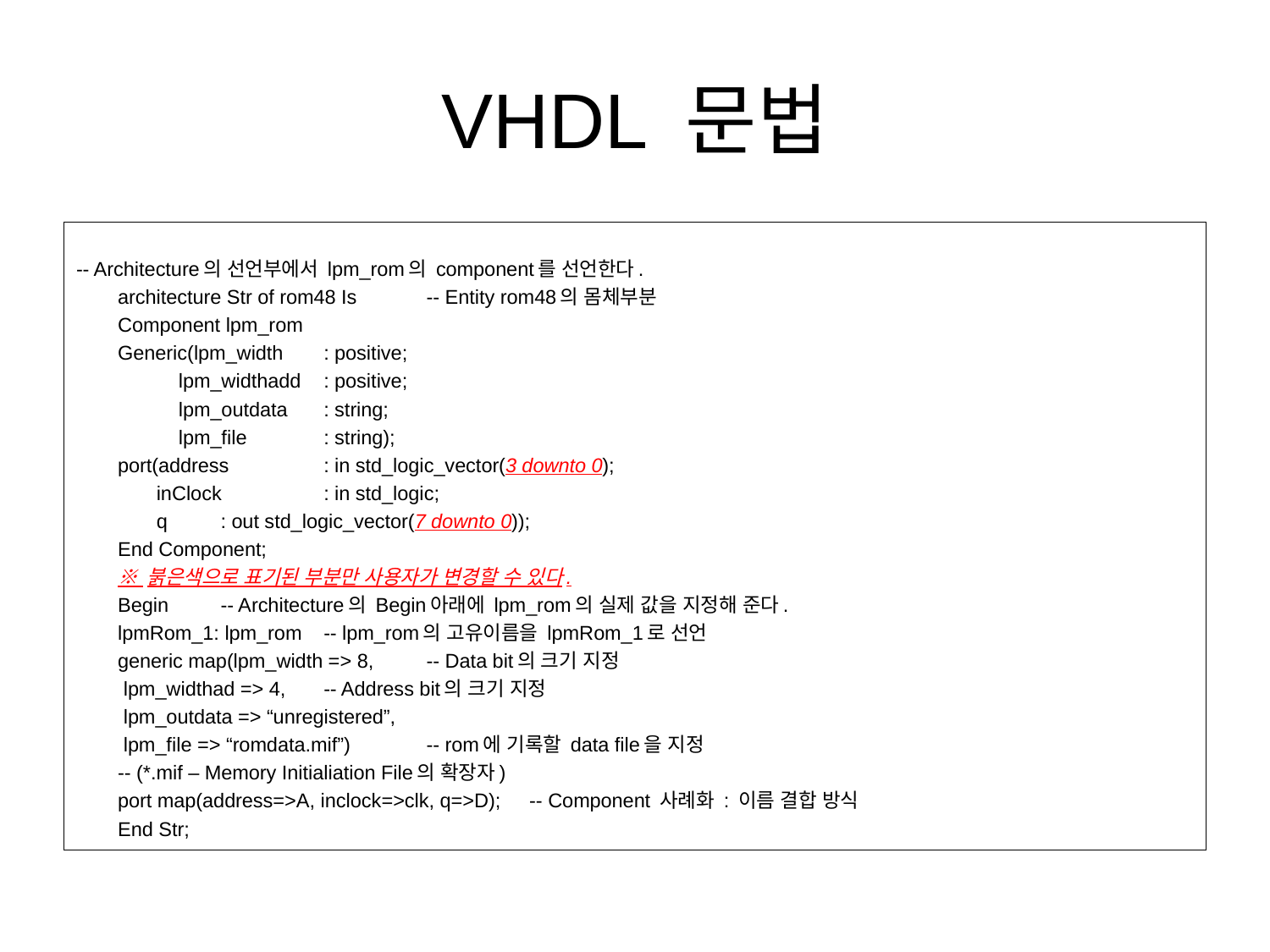

# VHDL 문법

-- Architecture의 선언부에서 lpm_rom의 component를 선언한다.
	architecture Str of rom48 Is		-- Entity rom48의 몸체부분
		Component lpm_rom
			Generic(lpm_width		: positive;
			           lpm_widthadd		: positive;
			           lpm_outdata		: string;
			           lpm_file		: string);
			port(address	: in std_logic_vector(3 downto 0);
			       inClock	: in std_logic;
			       q		: out std_logic_vector(7 downto 0));
		End Component;
	※ 붉은색으로 표기된 부분만 사용자가 변경할 수 있다.
   	Begin 			-- Architecture의 Begin아래에 lpm_rom의 실제 값을 지정해 준다.
		lpmRom_1: lpm_rom			-- lpm_rom의 고유이름을 lpmRom_1로 선언
		generic map(lpm_width => 8,		-- Data bit의 크기 지정
			 lpm_widthad => 4, 		-- Address bit의 크기 지정
			 lpm_outdata => “unregistered”,
			 lpm_file => “romdata.mif”)	-- rom에 기록할 data file을 지정
						-- (*.mif – Memory Initialiation File의 확장자)
		port map(address=>A, inclock=>clk, q=>D); 	-- Component 사례화 : 이름 결합 방식
	End Str;